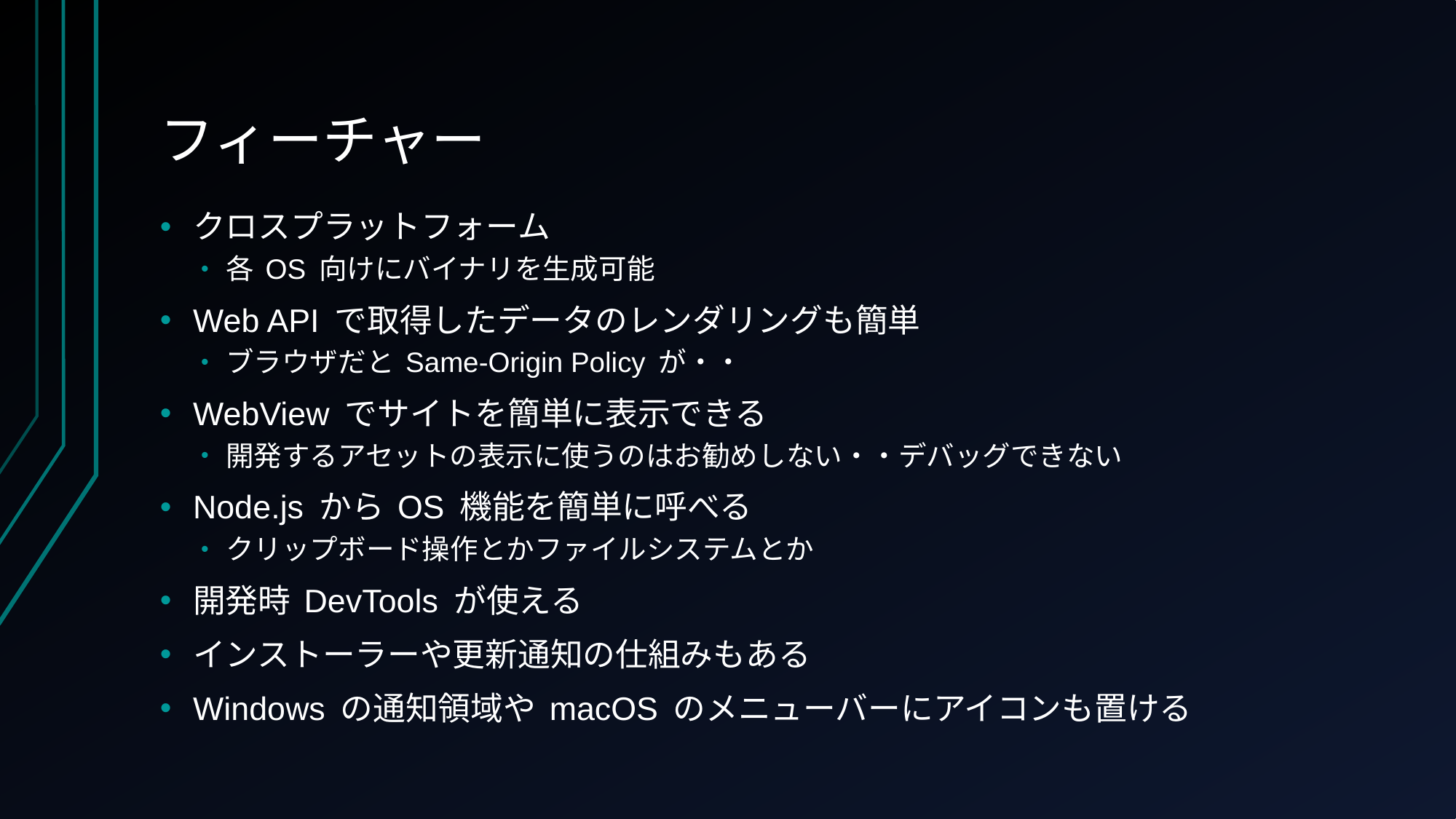

# フィーチャー
クロスプラットフォーム
各 OS 向けにバイナリを生成可能
Web API で取得したデータのレンダリングも簡単
ブラウザだと Same-Origin Policy が・・
WebView でサイトを簡単に表示できる
開発するアセットの表示に使うのはお勧めしない・・デバッグできない
Node.js から OS 機能を簡単に呼べる
クリップボード操作とかファイルシステムとか
開発時 DevTools が使える
インストーラーや更新通知の仕組みもある
Windows の通知領域や macOS のメニューバーにアイコンも置ける